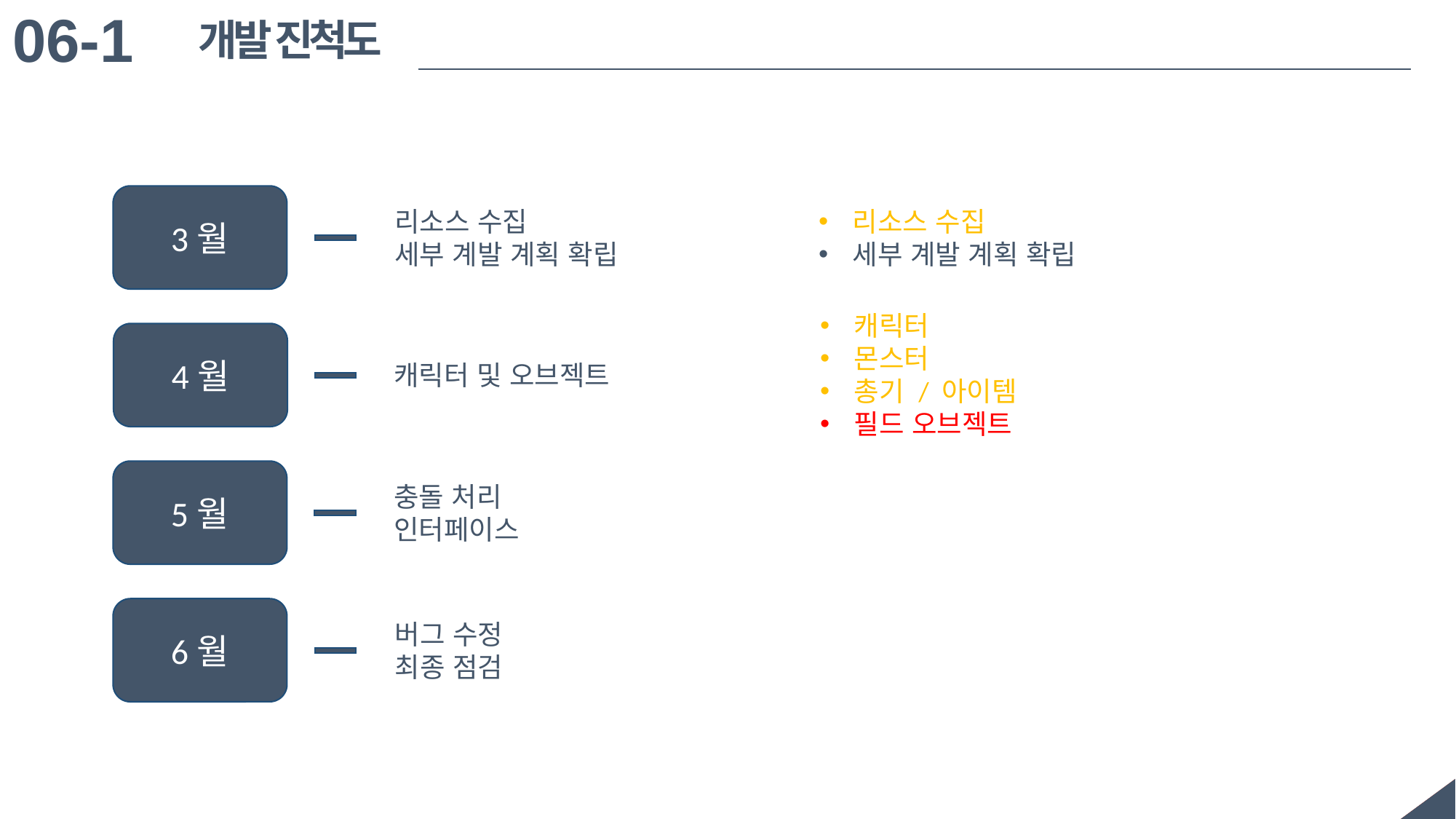

06-1
개발 진척도
3월
리소스 수집
세부 계발 계획 확립
리소스 수집
세부 계발 계획 확립

캐릭터
몬스터
총기 / 아이템
필드 오브젝트
4월
캐릭터 및 오브젝트

5월
충돌 처리
인터페이스

6월
버그 수정
최종 점검